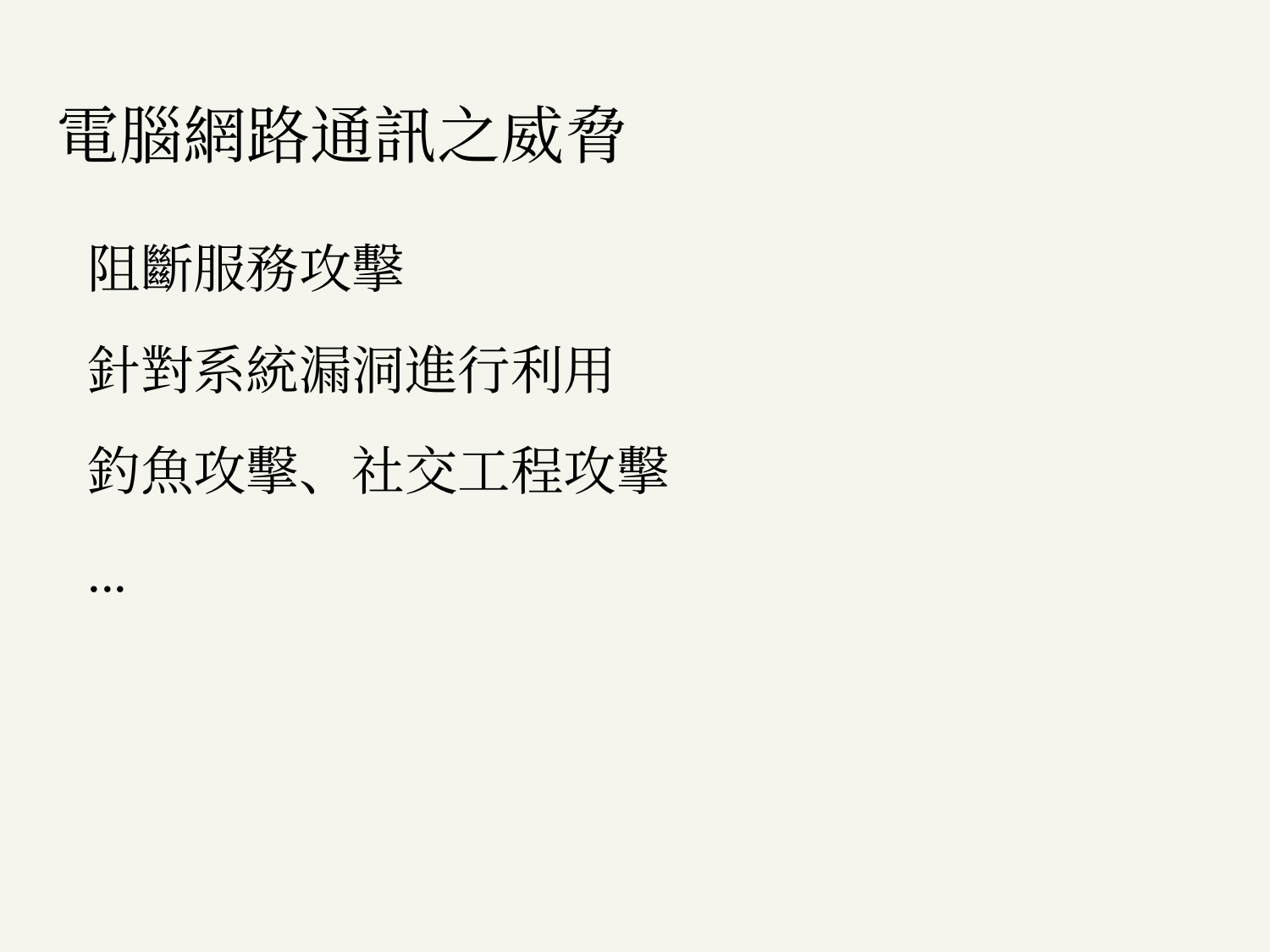

# 電腦網路通訊之威脅
阻斷服務攻擊
針對系統漏洞進行利用
釣魚攻擊、社交工程攻擊
...